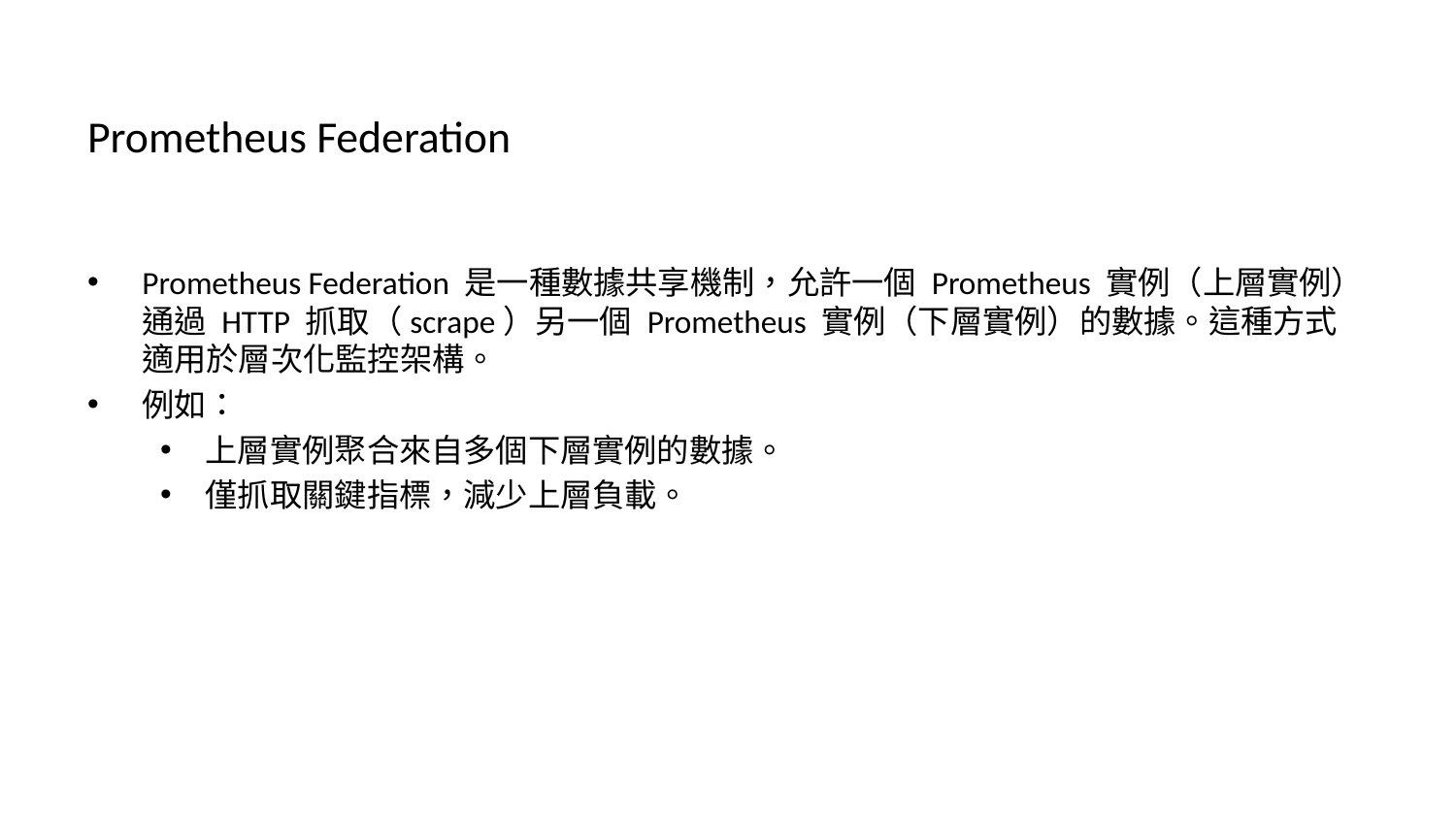

# Prometheus Federation
Prometheus Federation 是一種數據共享機制，允許一個 Prometheus 實例（上層實例）通過 HTTP 抓取（scrape）另一個 Prometheus 實例（下層實例）的數據。這種方式適用於層次化監控架構。
例如：
上層實例聚合來自多個下層實例的數據。
僅抓取關鍵指標，減少上層負載。